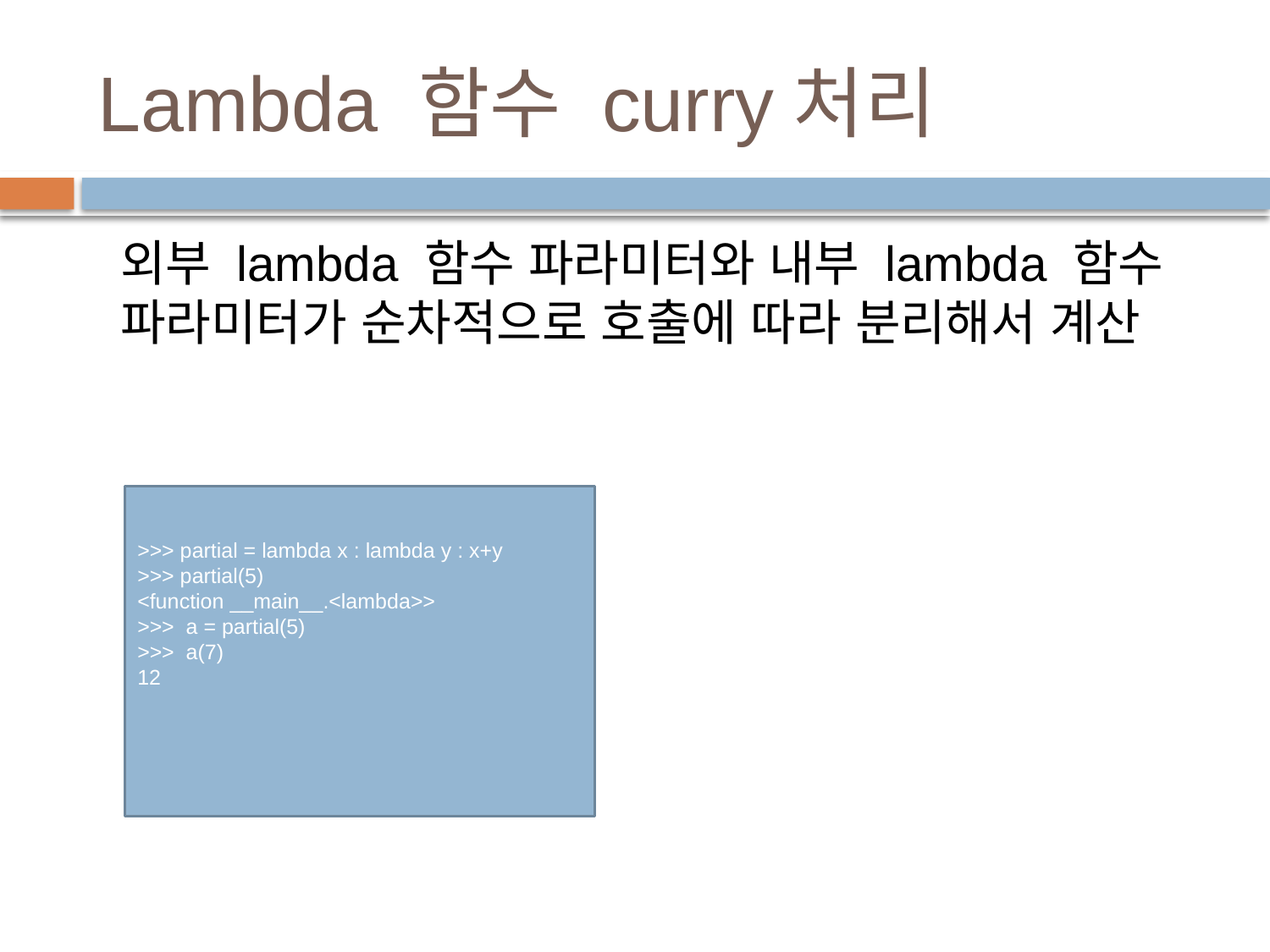

# Lambda 함수 curry처리
외부 lambda 함수 파라미터와 내부 lambda 함수 파라미터가 순차적으로 호출에 따라 분리해서 계산
>>> partial = lambda x : lambda y : x+y
>>> partial(5)
<function __main__.<lambda>>
>>>  a = partial(5)
>>>  a(7)
12